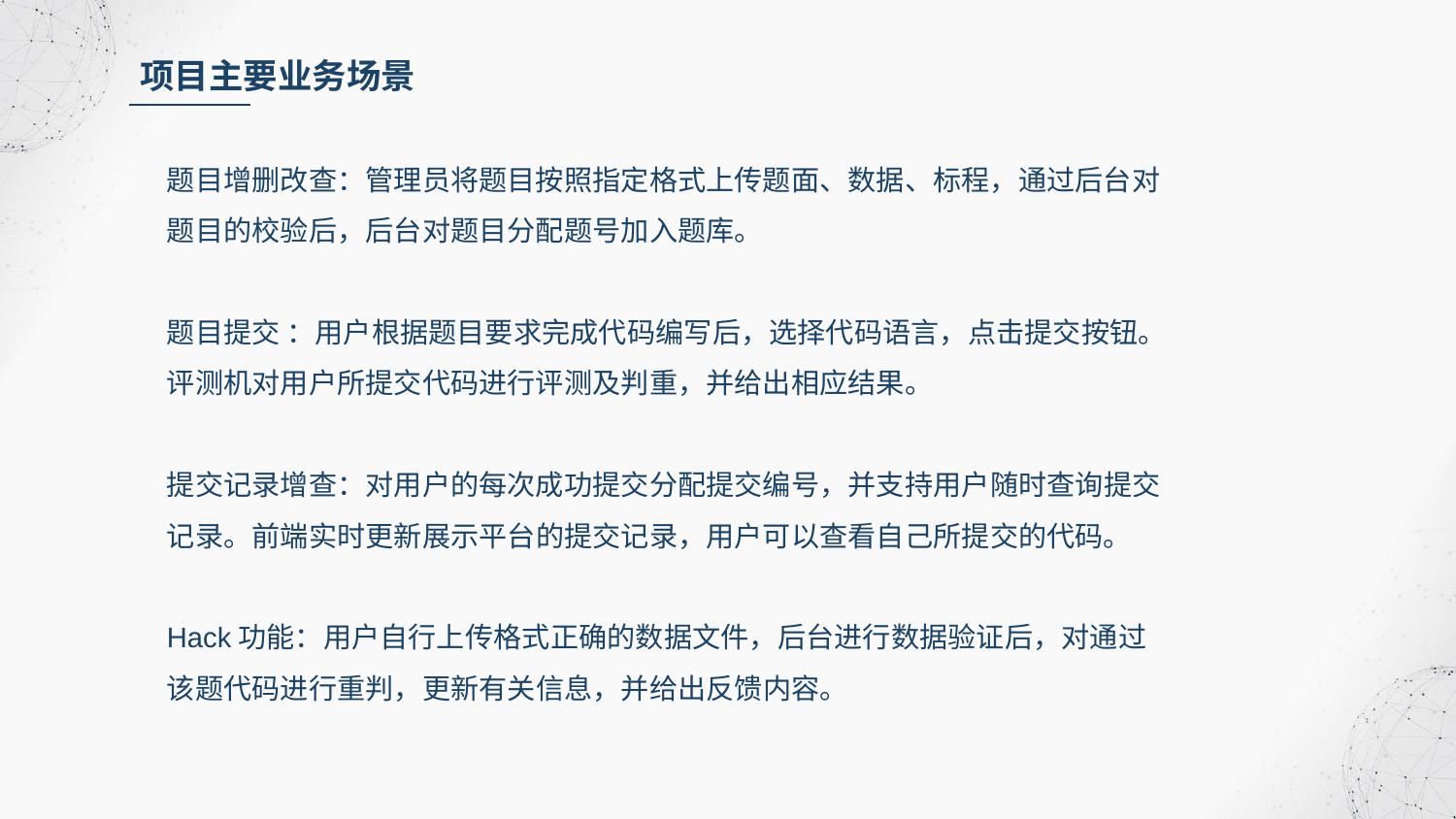

项目主要业务场景
题目增删改查：管理员将题目按照指定格式上传题面、数据、标程，通过后台对题目的校验后，后台对题目分配题号加入题库。

题目提交 ：用户根据题目要求完成代码编写后，选择代码语言，点击提交按钮。
评测机对用户所提交代码进行评测及判重，并给出相应结果。

提交记录增查：对用户的每次成功提交分配提交编号，并支持用户随时查询提交记录。前端实时更新展示平台的提交记录，用户可以查看自己所提交的代码。

Hack功能：用户自行上传格式正确的数据文件，后台进行数据验证后，对通过该题代码进行重判，更新有关信息，并给出反馈内容。